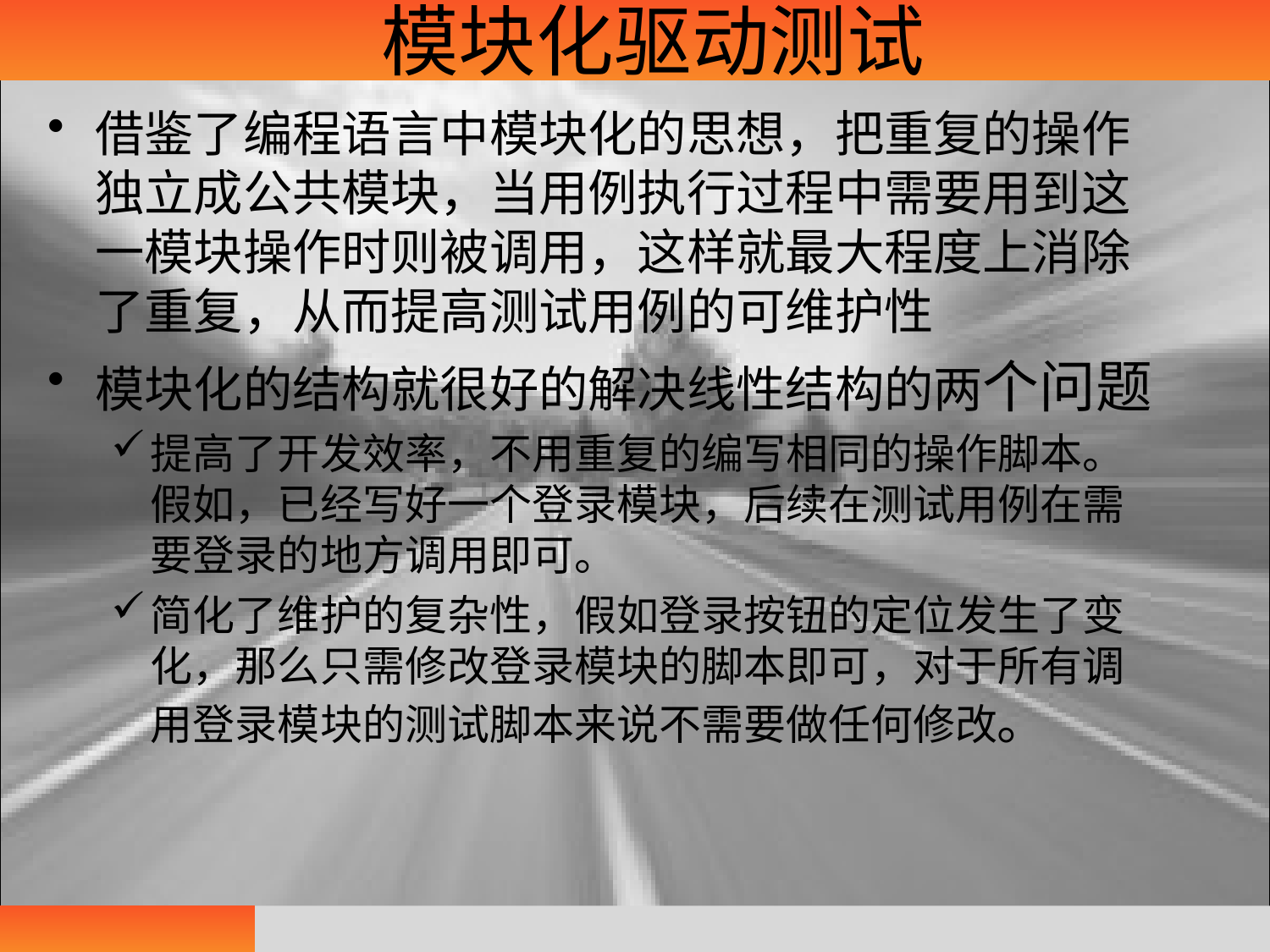

# 模块化驱动测试
借鉴了编程语言中模块化的思想，把重复的操作独立成公共模块，当用例执行过程中需要用到这一模块操作时则被调用，这样就最大程度上消除了重复，从而提高测试用例的可维护性
模块化的结构就很好的解决线性结构的两个问题
提高了开发效率，不用重复的编写相同的操作脚本。假如，已经写好一个登录模块，后续在测试用例在需要登录的地方调用即可。
简化了维护的复杂性，假如登录按钮的定位发生了变化，那么只需修改登录模块的脚本即可，对于所有调用登录模块的测试脚本来说不需要做任何修改。